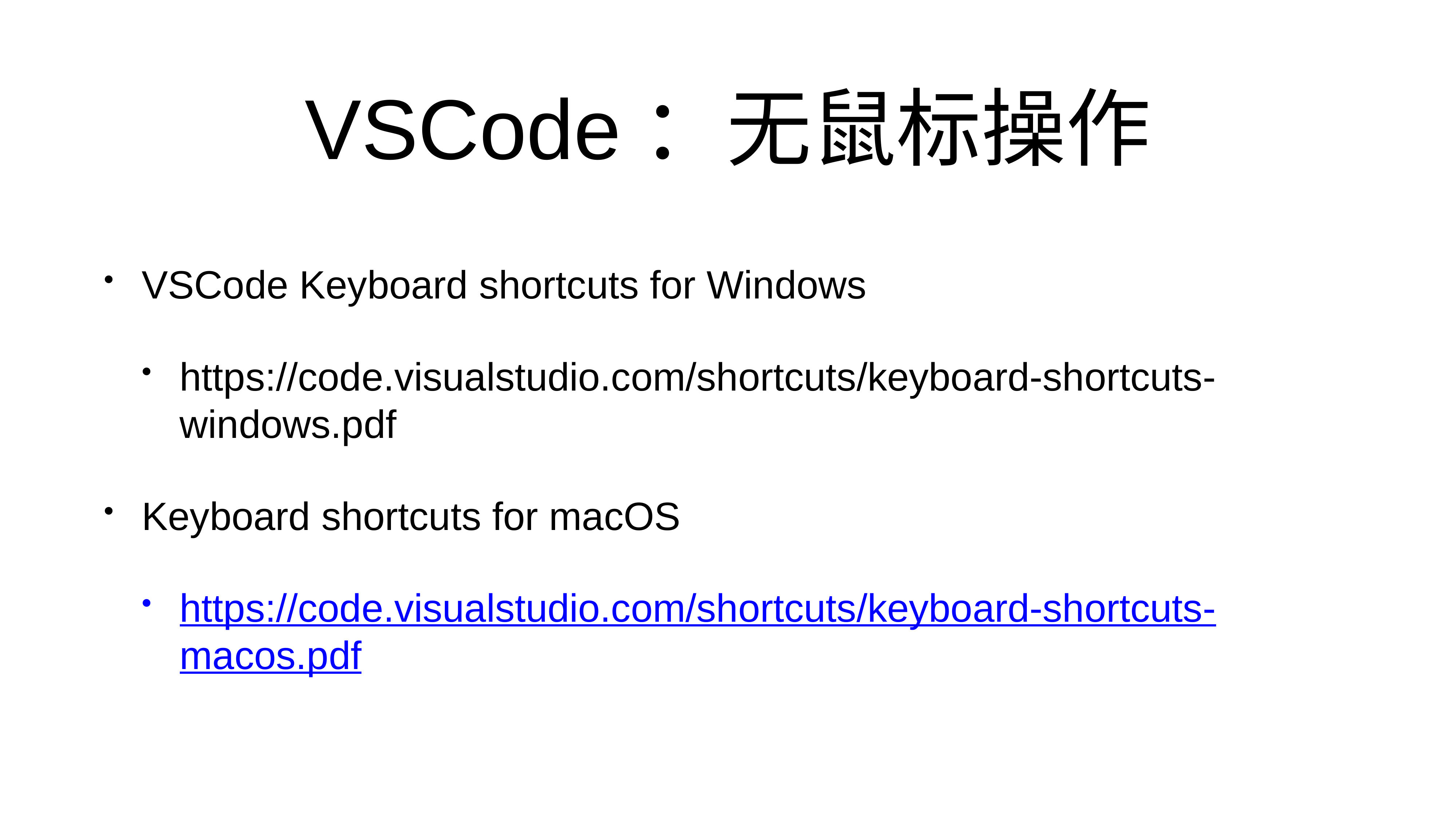

# VSCode：无鼠标操作
VSCode Keyboard shortcuts for Windows
https://code.visualstudio.com/shortcuts/keyboard-shortcuts-windows.pdf
Keyboard shortcuts for macOS
https://code.visualstudio.com/shortcuts/keyboard-shortcuts-macos.pdf